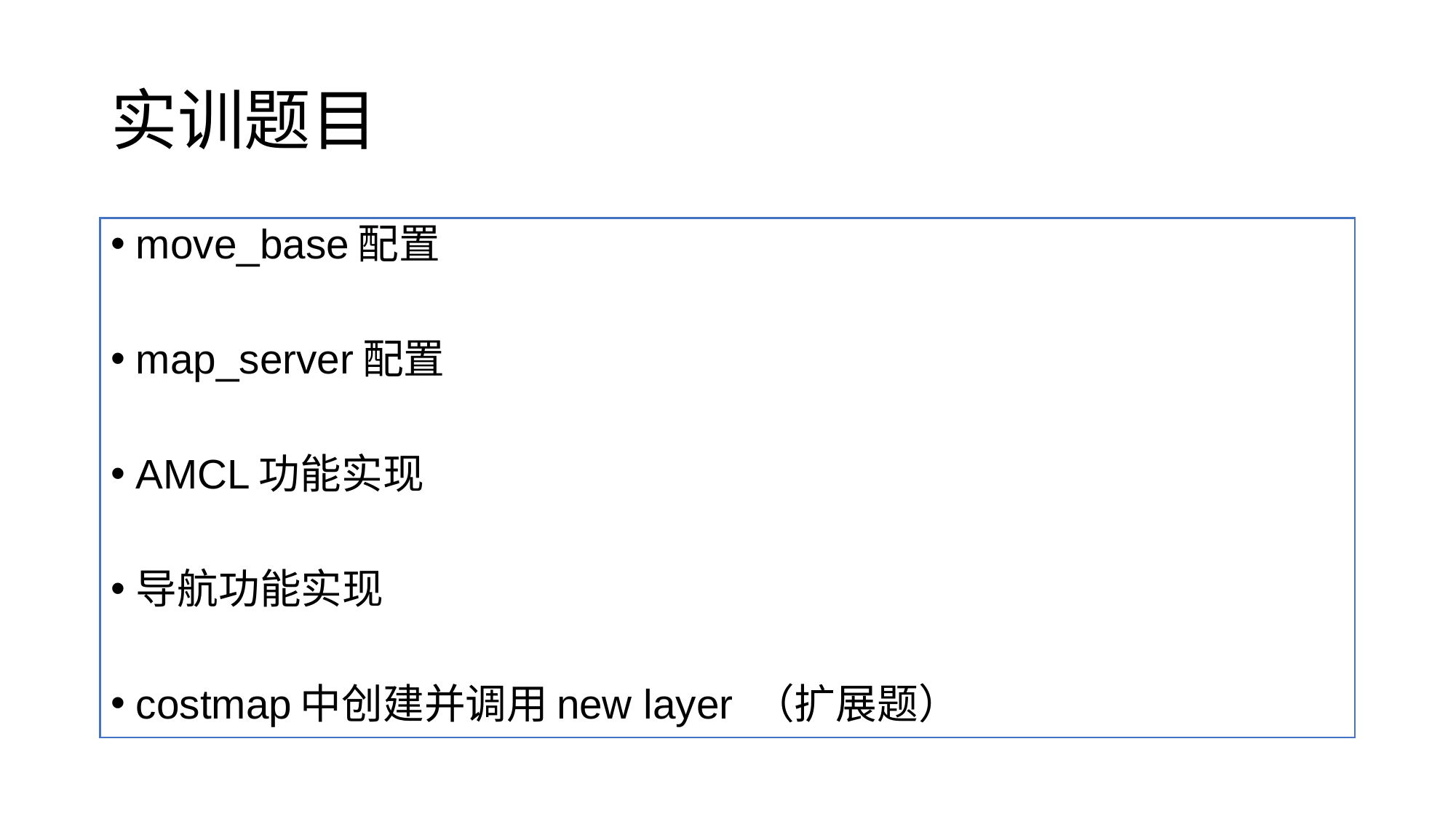

# 实训题目
move_base配置

map_server配置

AMCL功能实现

导航功能实现

costmap中创建并调用new layer （扩展题）